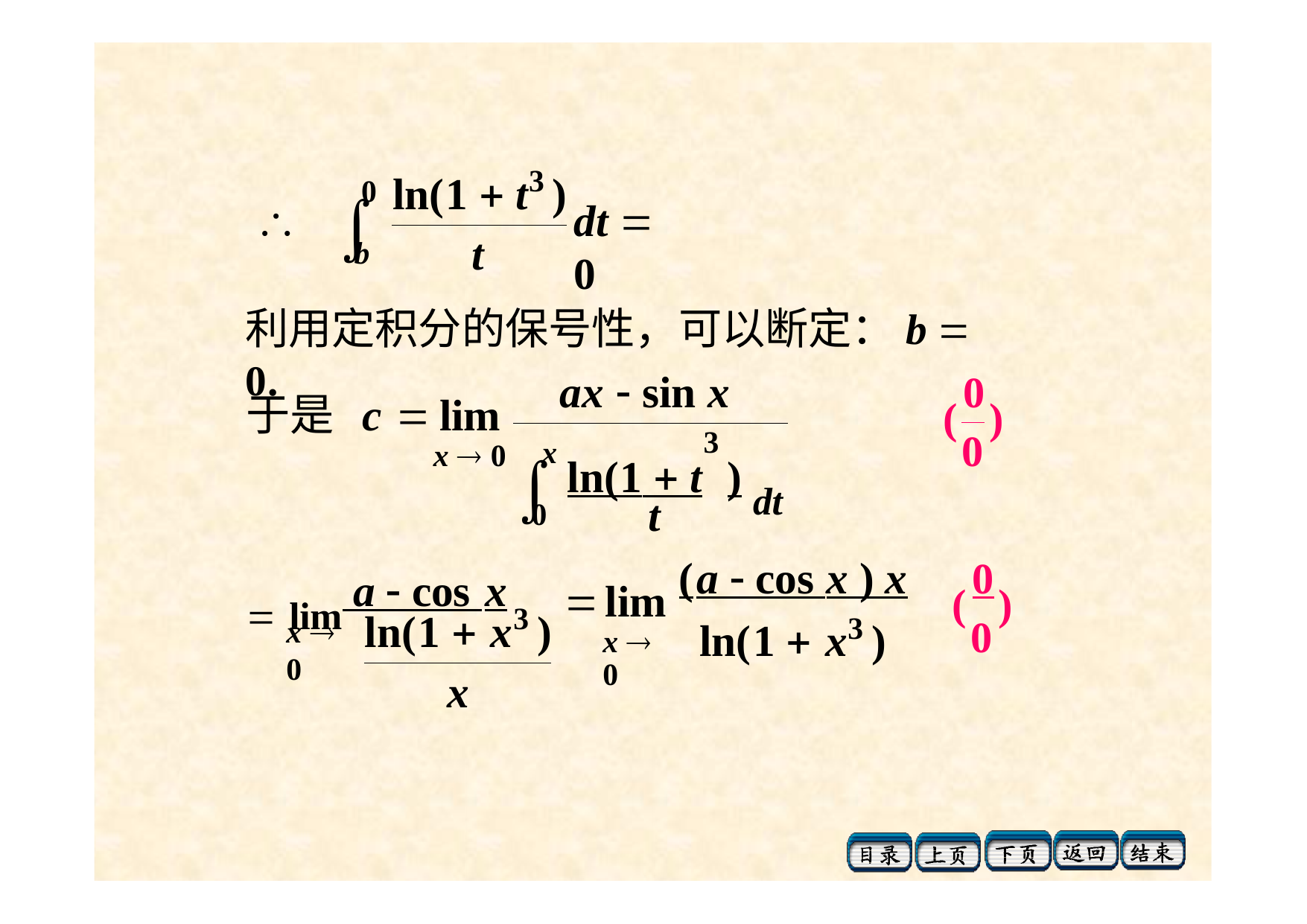

3
ln(1 + t	)
0
∫
∴
dt = 0
t

b
利用定积分的保号性，可以断定：b = 0.
ax − sin x	0
(	)
于是 c =	lim
x → 0
3
0

ln(1 + t	) dt
x
∫
t
=	lim
x → 0
0
=	lim a − cos x
(a − cos x ) x	0
(	)
3
ln(1 + x	)
3
0
x → 0
ln(1 + x	)
x